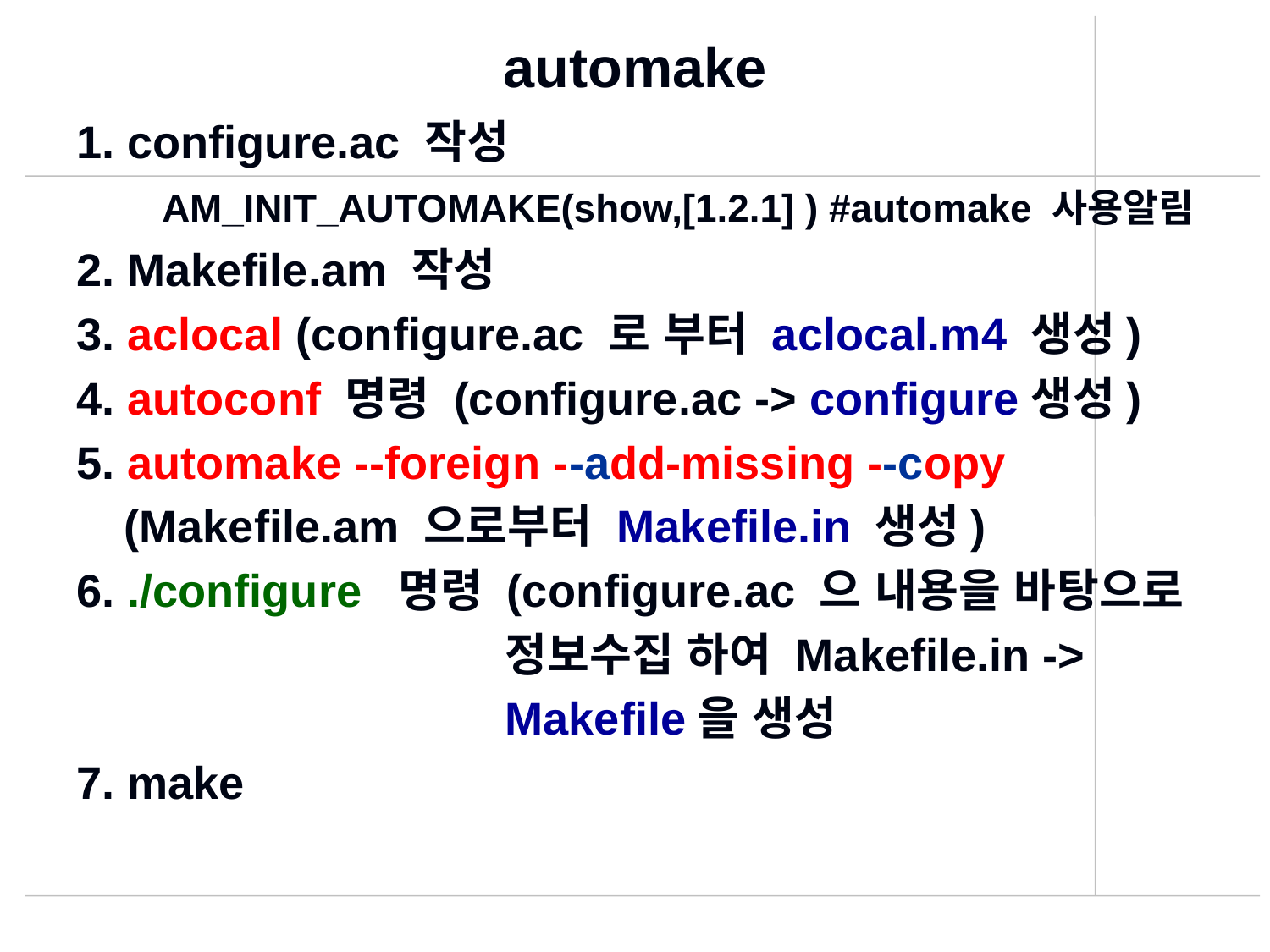

# automake
1. configure.ac 작성
	   AM_INIT_AUTOMAKE(show,[1.2.1] ) #automake 사용알림
2. Makefile.am 작성
3. aclocal (configure.ac 로 부터 aclocal.m4 생성)
4. autoconf 명령 (configure.ac -> configure생성)
5. automake --foreign --add-missing --copy
	(Makefile.am 으로부터 Makefile.in 생성)
6. ./configure  명령 (configure.ac 으 내용을 바탕으로
				정보수집 하여 Makefile.in ->
				Makefile을 생성
7. make
479